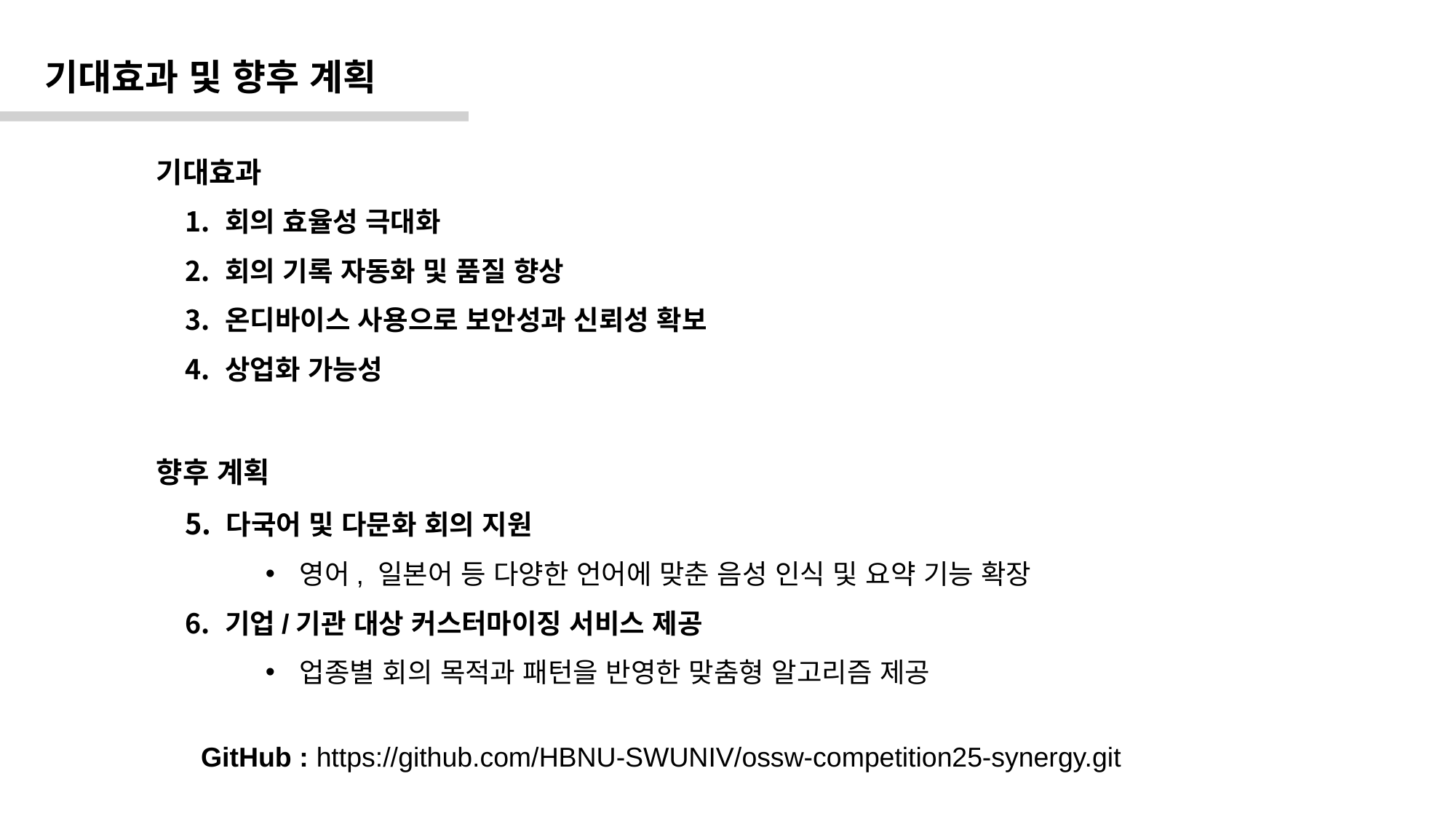

기대효과 및 향후 계획

기대효과
 회의 효율성 극대화
 회의 기록 자동화 및 품질 향상
 온디바이스 사용으로 보안성과 신뢰성 확보
 상업화 가능성

향후 계획
 다국어 및 다문화 회의 지원
영어, 일본어 등 다양한 언어에 맞춘 음성 인식 및 요약 기능 확장
 기업/기관 대상 커스터마이징 서비스 제공
업종별 회의 목적과 패턴을 반영한 맞춤형 알고리즘 제공
GitHub : https://github.com/HBNU-SWUNIV/ossw-competition25-synergy.git